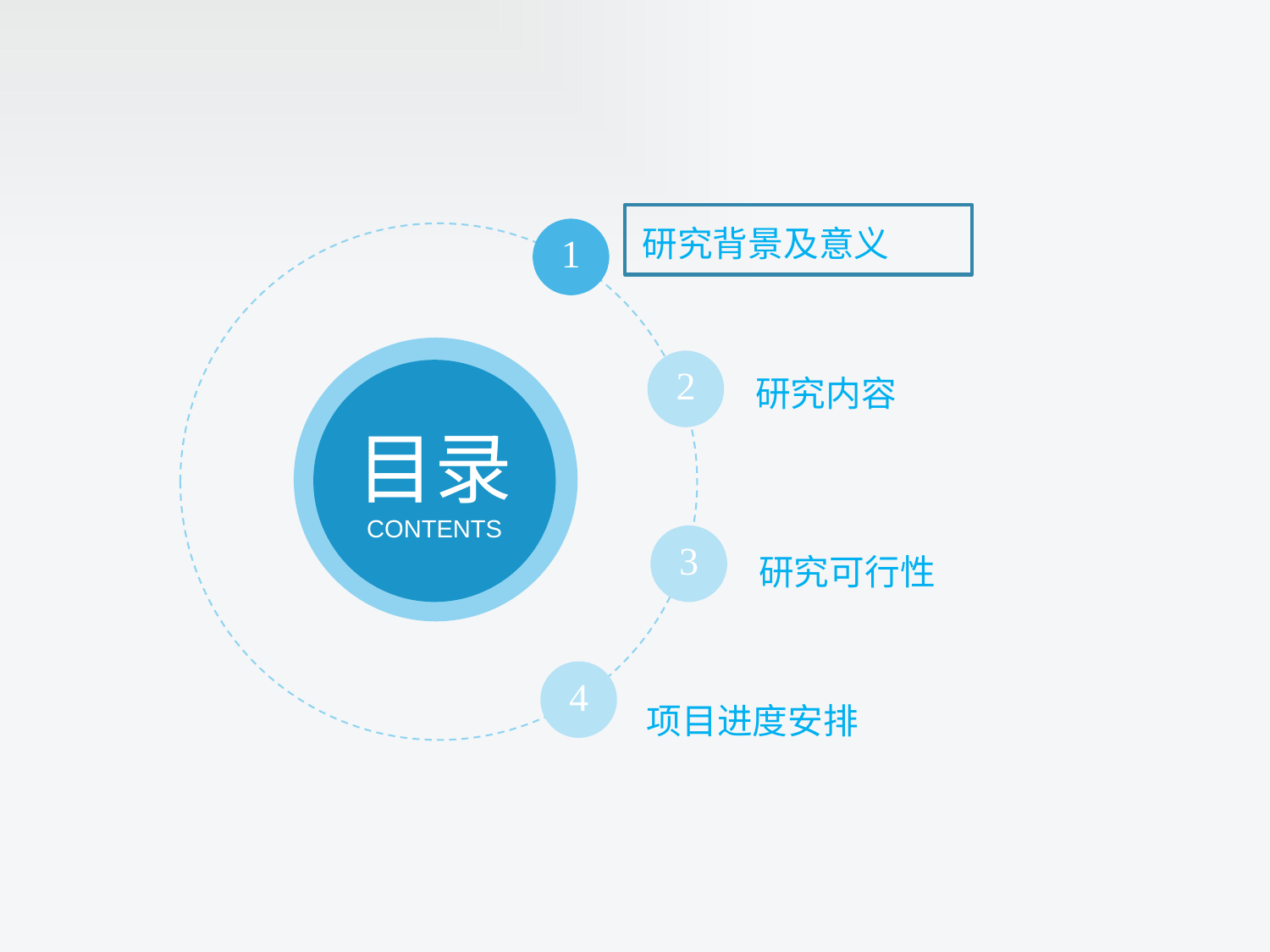

研究背景及意义

1

研究内容

2
目录
CONTENTS
研究可行性
3
4
项目进度安排